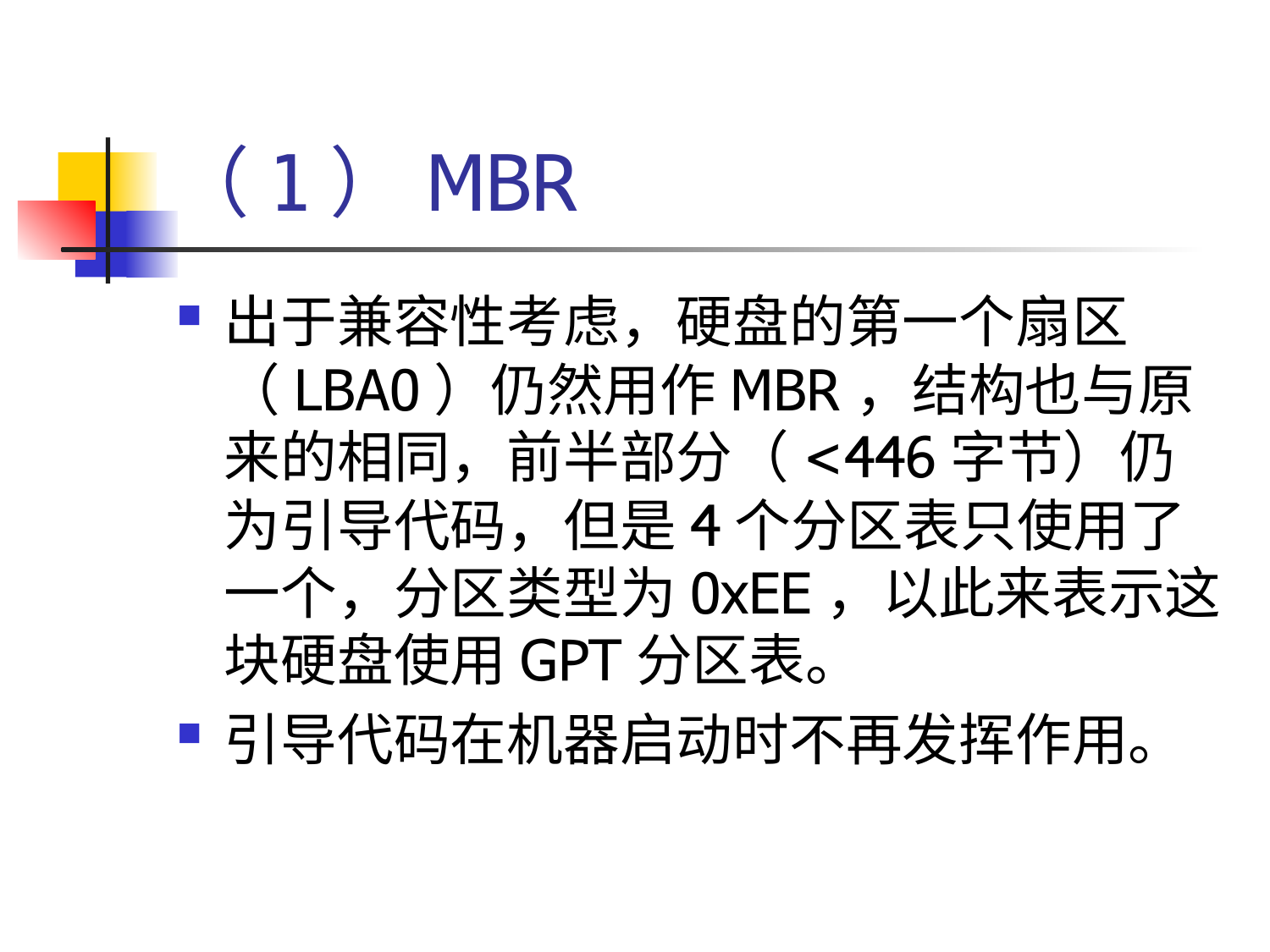

# （1）MBR
出于兼容性考虑，硬盘的第一个扇区（LBA0）仍然用作MBR，结构也与原来的相同，前半部分（<446字节）仍为引导代码，但是4个分区表只使用了一个，分区类型为0xEE，以此来表示这块硬盘使用GPT分区表。
引导代码在机器启动时不再发挥作用。